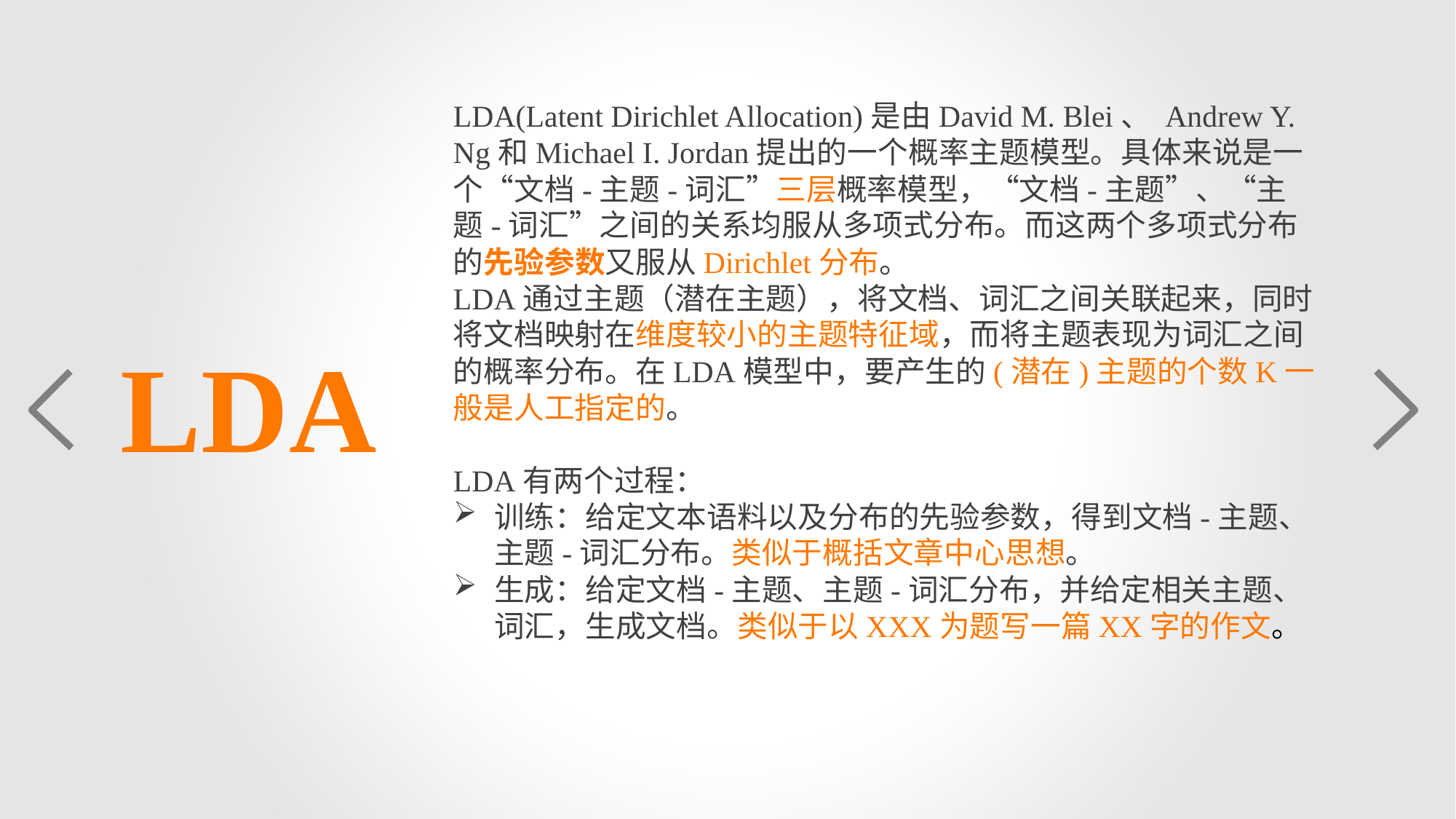

LDA(Latent Dirichlet Allocation)是由David M. Blei、 Andrew Y. Ng和Michael I. Jordan提出的一个概率主题模型。具体来说是一个“文档-主题-词汇”三层概率模型，“文档-主题”、“主题-词汇”之间的关系均服从多项式分布。而这两个多项式分布的先验参数又服从Dirichlet分布。
LDA通过主题（潜在主题），将文档、词汇之间关联起来，同时将文档映射在维度较小的主题特征域，而将主题表现为词汇之间的概率分布。在LDA模型中，要产生的(潜在)主题的个数K一般是人工指定的。

LDA有两个过程：
训练：给定文本语料以及分布的先验参数，得到文档-主题、主题-词汇分布。类似于概括文章中心思想。
生成：给定文档-主题、主题-词汇分布，并给定相关主题、词汇，生成文档。类似于以XXX为题写一篇XX字的作文。

LDA